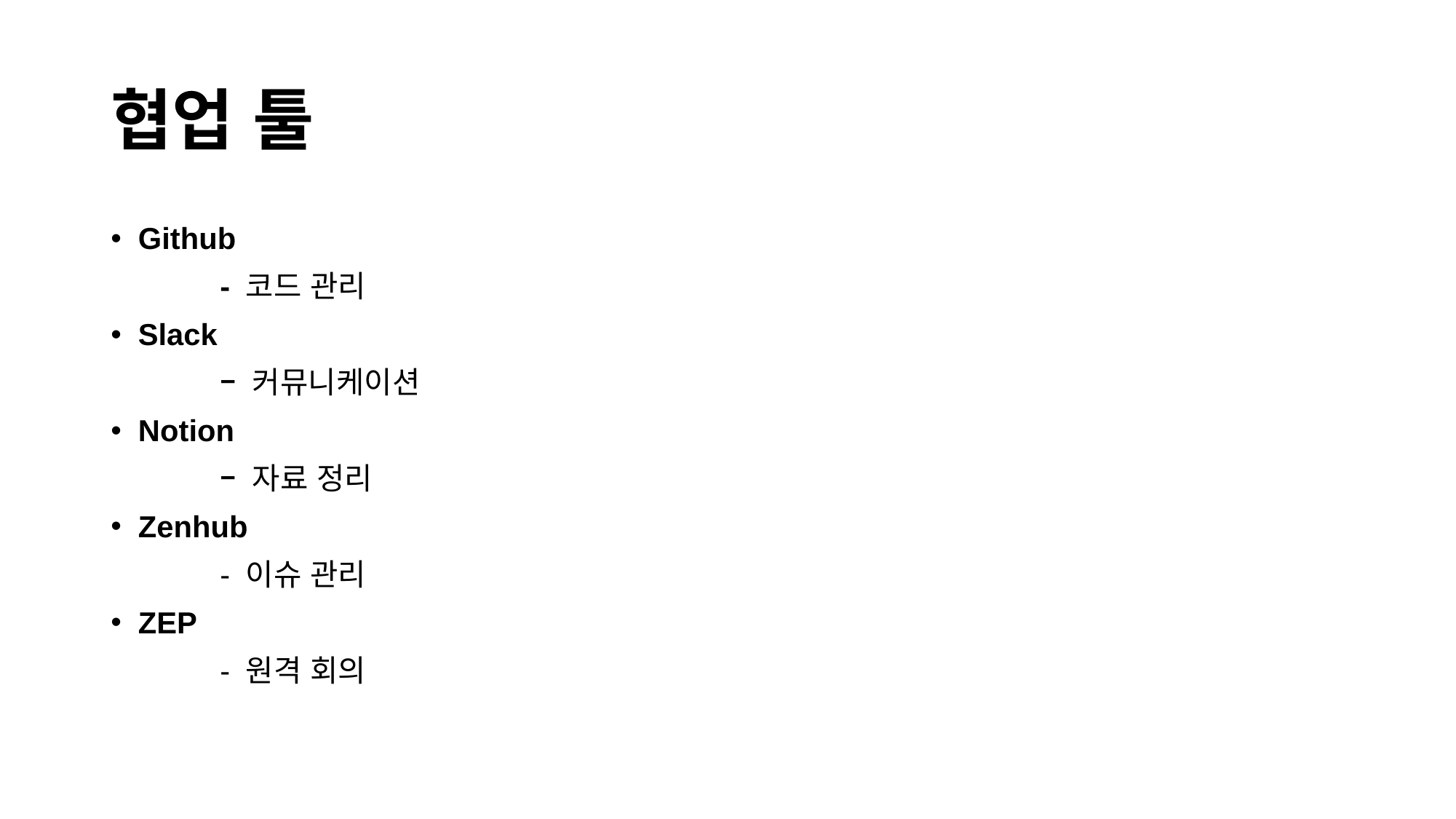

# 협업 툴
Github
	- 코드 관리
Slack
	– 커뮤니케이션
Notion
	– 자료 정리
Zenhub
	- 이슈 관리
ZEP
	- 원격 회의